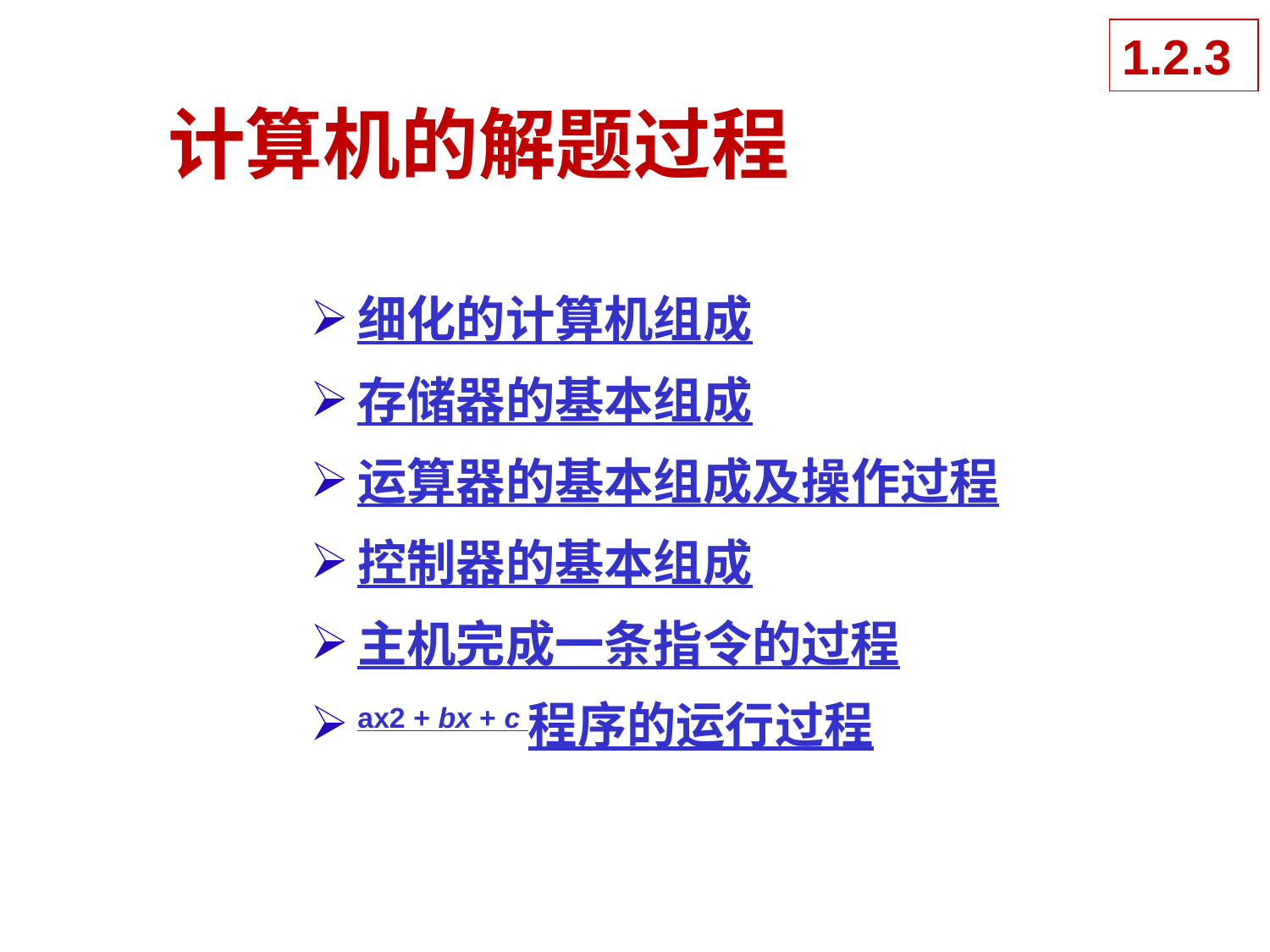

1.2.3
# 计算机的解题过程
细化的计算机组成
存储器的基本组成
运算器的基本组成及操作过程
控制器的基本组成
主机完成一条指令的过程
ax2 + bx + c 程序的运行过程